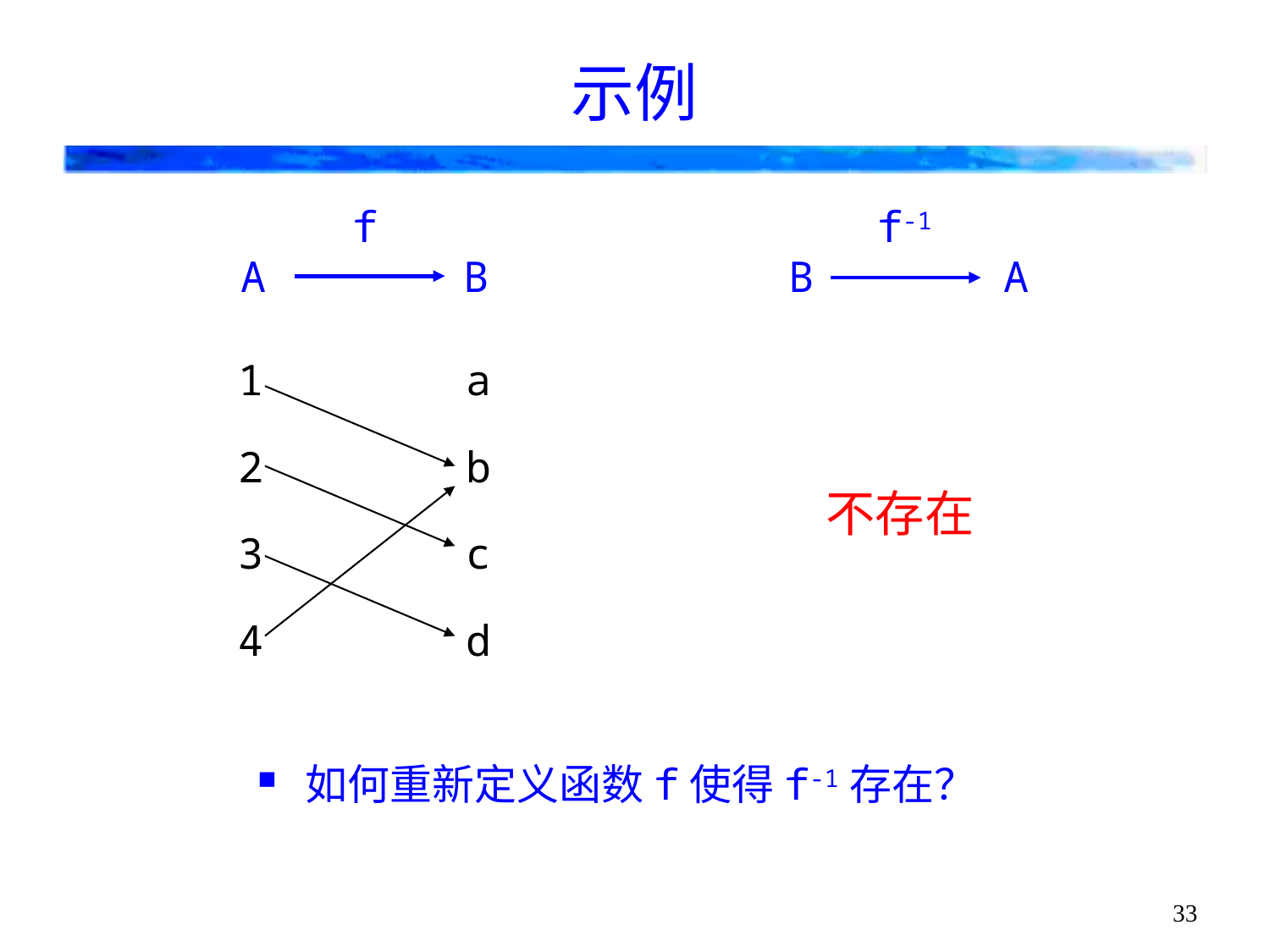

# 示例
f
f-1
A
B
B
A
| 1 |
| --- |
| 2 |
| 3 |
| 4 |
| a |
| --- |
| b |
| c |
| d |
不存在
如何重新定义函数f使得f-1存在？
33